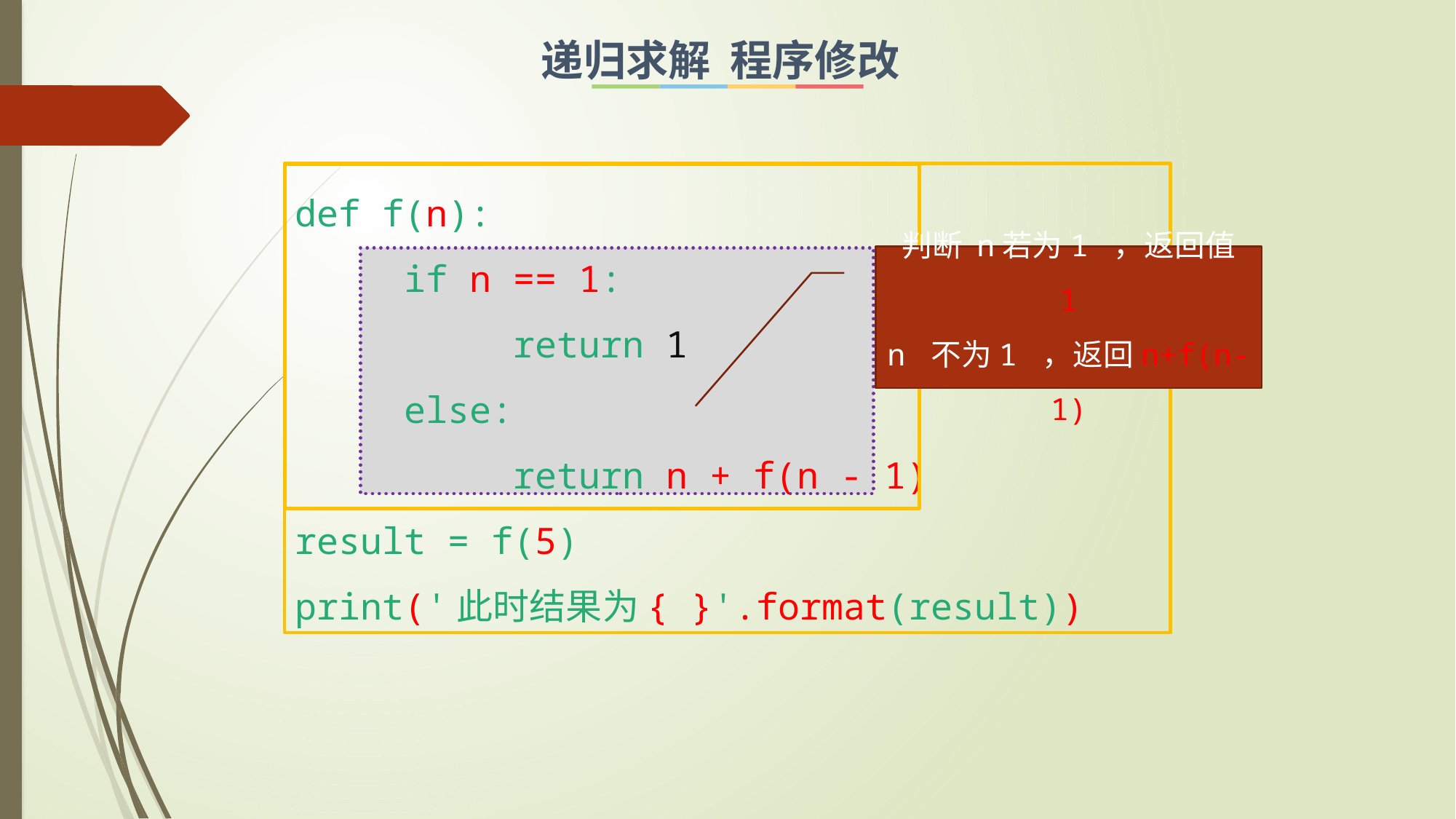

递归求解  程序修改

def f(n):
	if n == 1:
		return 1
	else:
		return n + f(n - 1)
result = f(5)
print('此时结果为{ }'.format(result))

判断 n若为1 ，返回值 1
n 不为1 ，返回n+f(n-1)